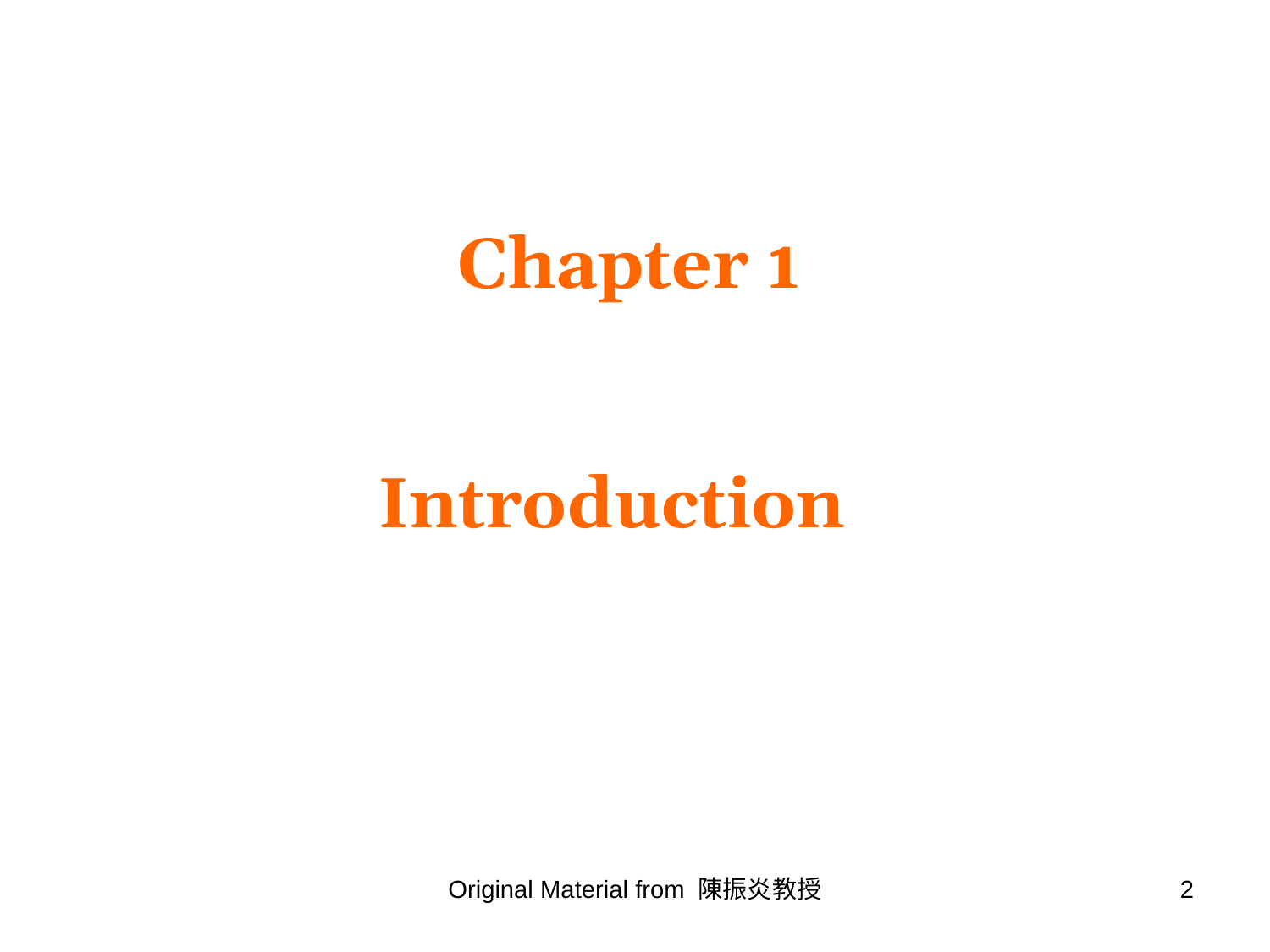

Chapter 1

Introduction
Original Material from 陳振炎教授
2